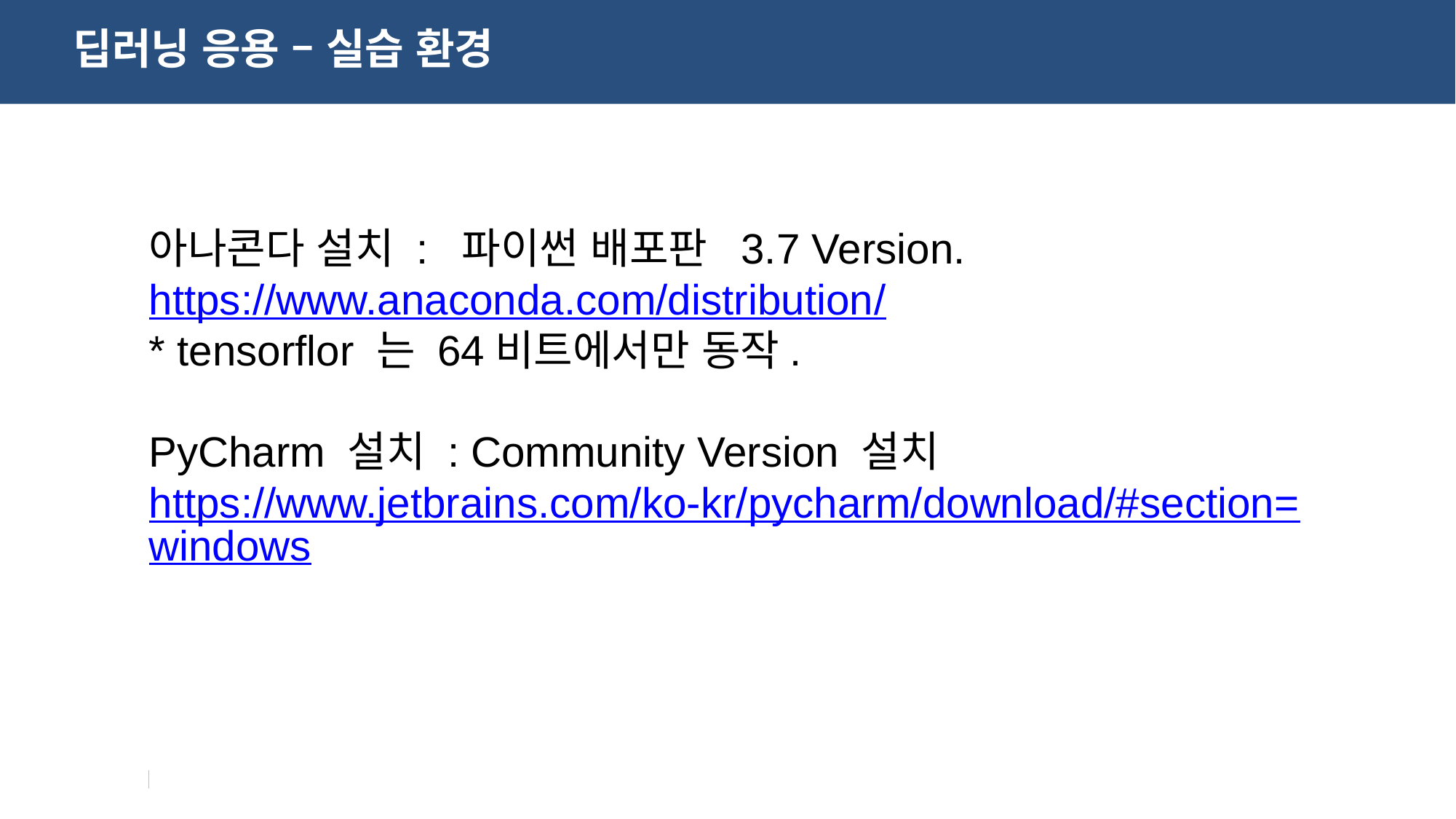

딥러닝 응용 – 실습 환경
아나콘다 설치 :  파이썬 배포판  3.7 Version.
https://www.anaconda.com/distribution/
* tensorflor 는 64비트에서만 동작.

PyCharm 설치 : Community Version 설치
https://www.jetbrains.com/ko-kr/pycharm/download/#section=windows